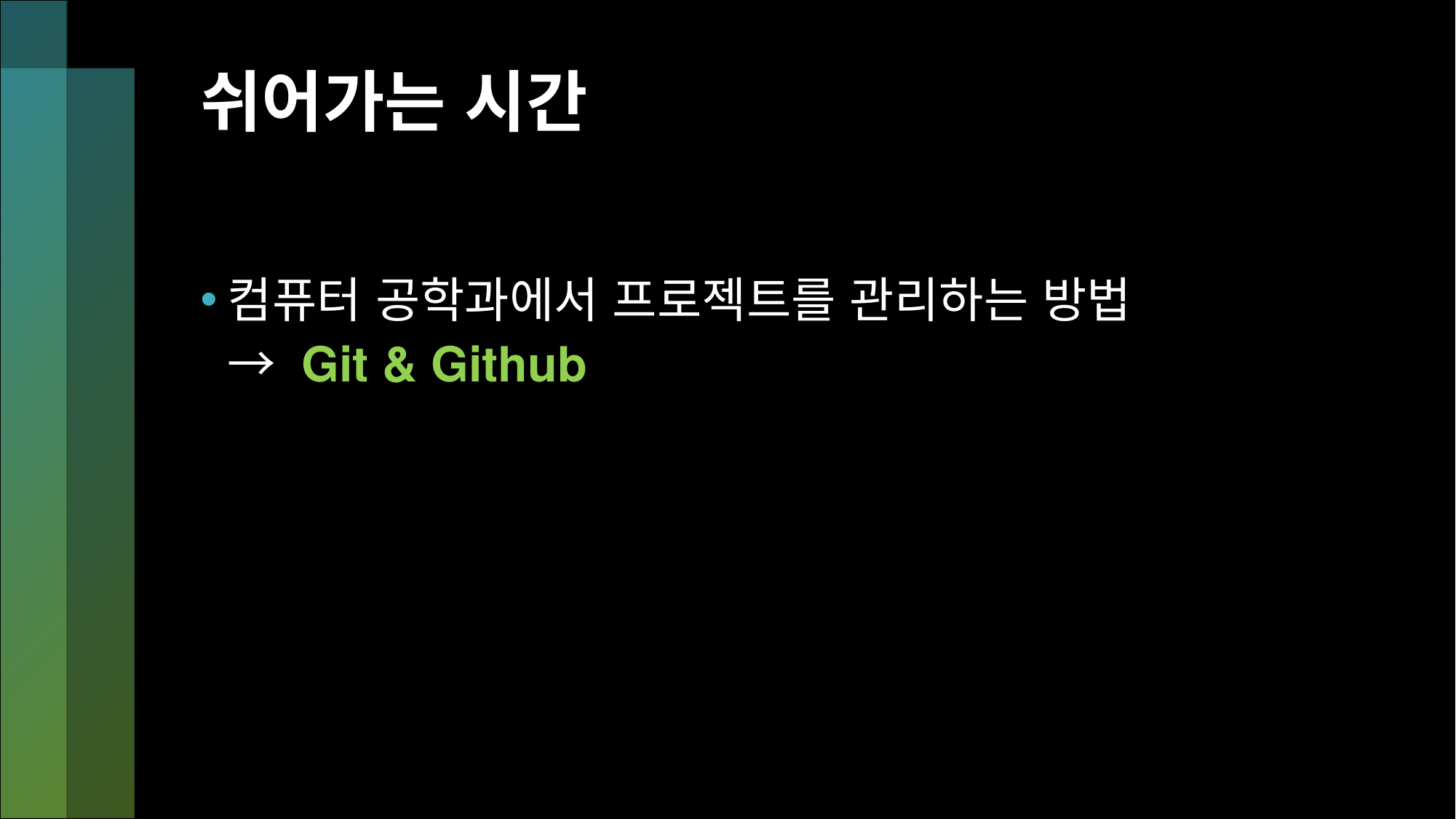

# 쉬어가는 시간
컴퓨터 공학과에서 프로젝트를 관리하는 방법
→ Git & Github